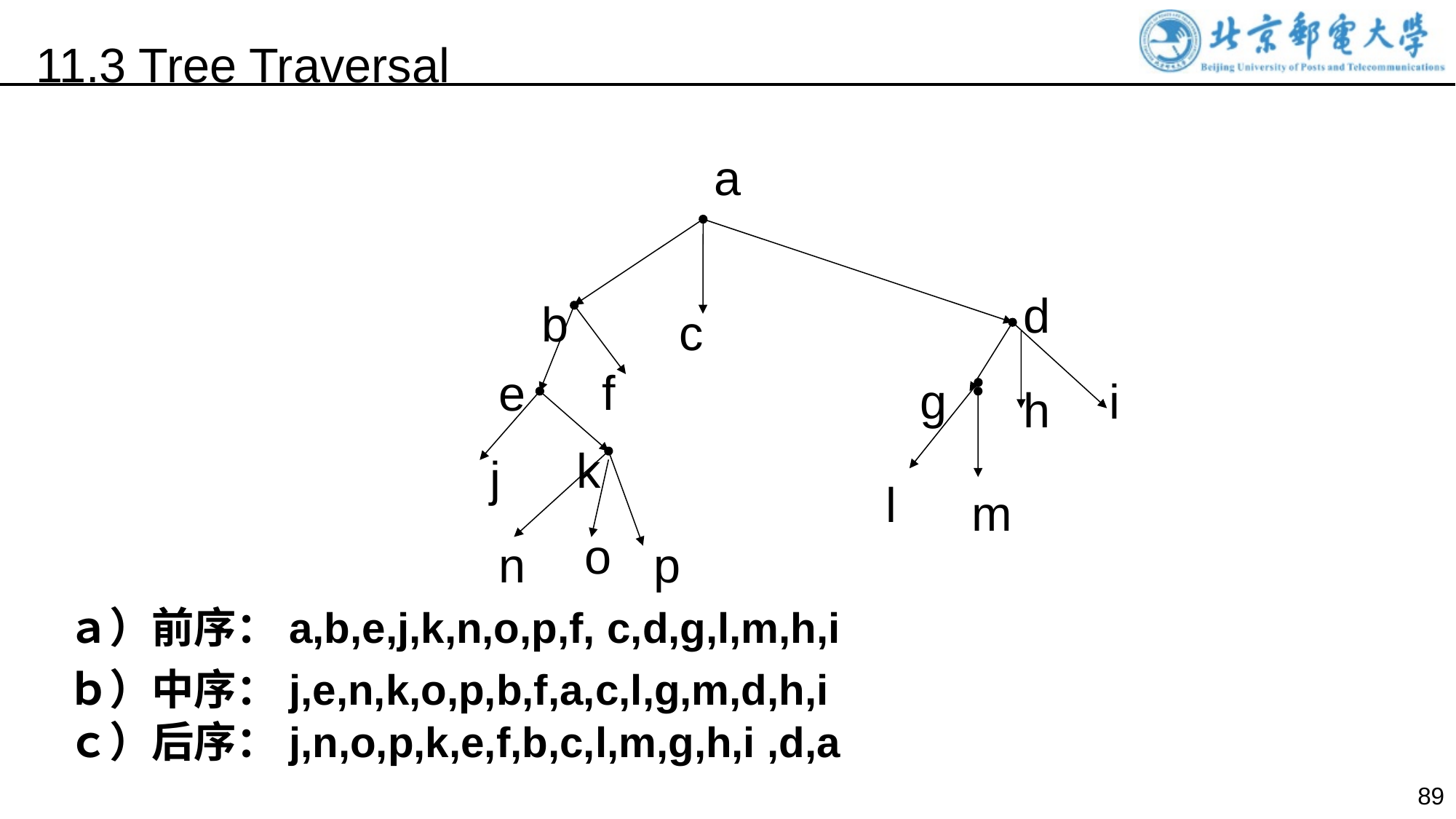

11.3 Tree Traversal
a

d
b
c

f
e
g
i
h

k
j

l
m
o
n
p
ａ）前序：a,b,e,j,k,n,o,p,f, c,d,g,l,m,h,i
ｂ）中序：j,e,n,k,o,p,b,f,a,c,l,g,m,d,h,i
ｃ）后序：j,n,o,p,k,e,f,b,c,l,m,g,h,i ,d,a